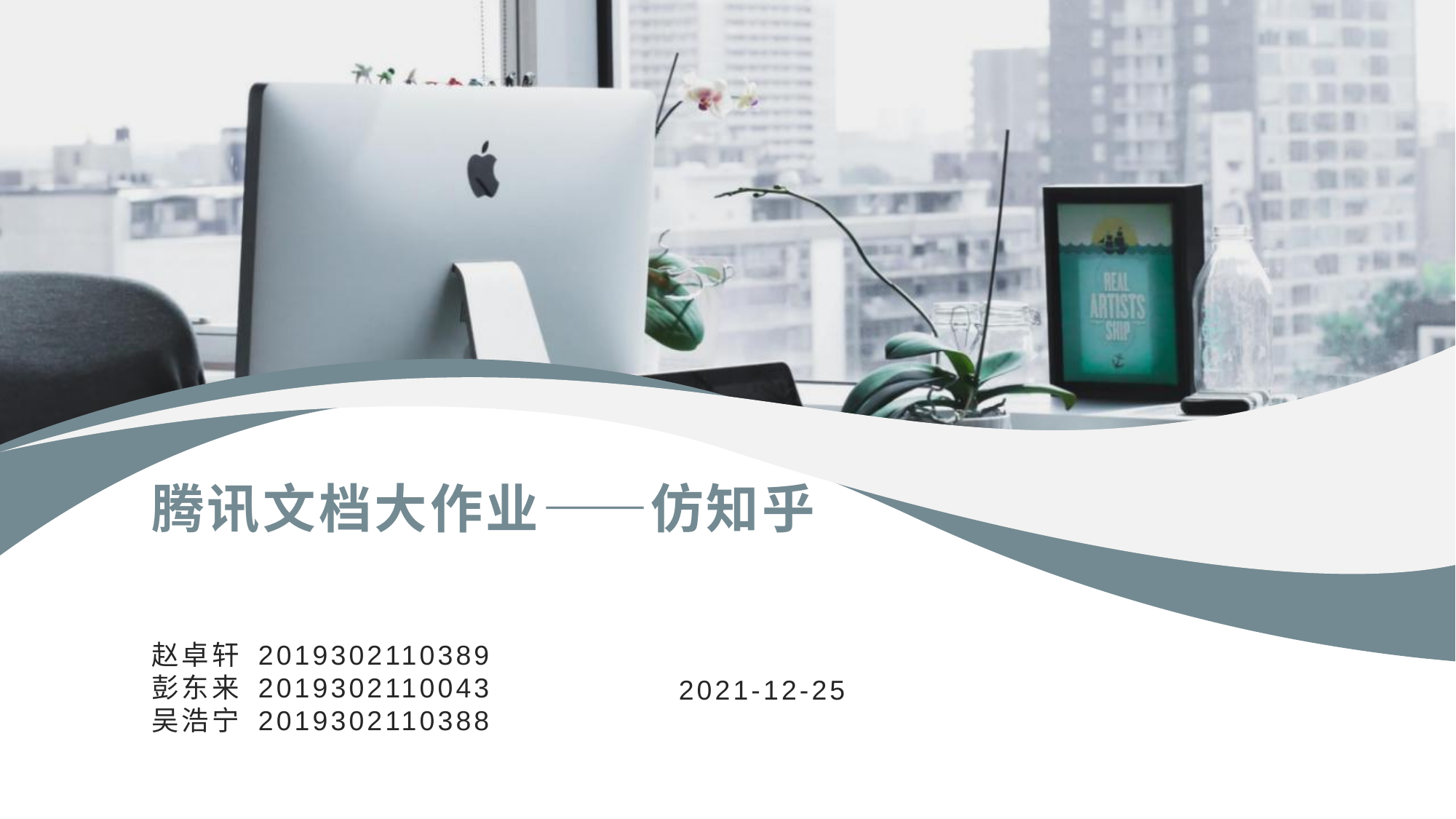

# 腾讯文档大作业——仿知乎
赵卓轩 2019302110389
彭东来 2019302110043
吴浩宁 2019302110388
2021-12-25